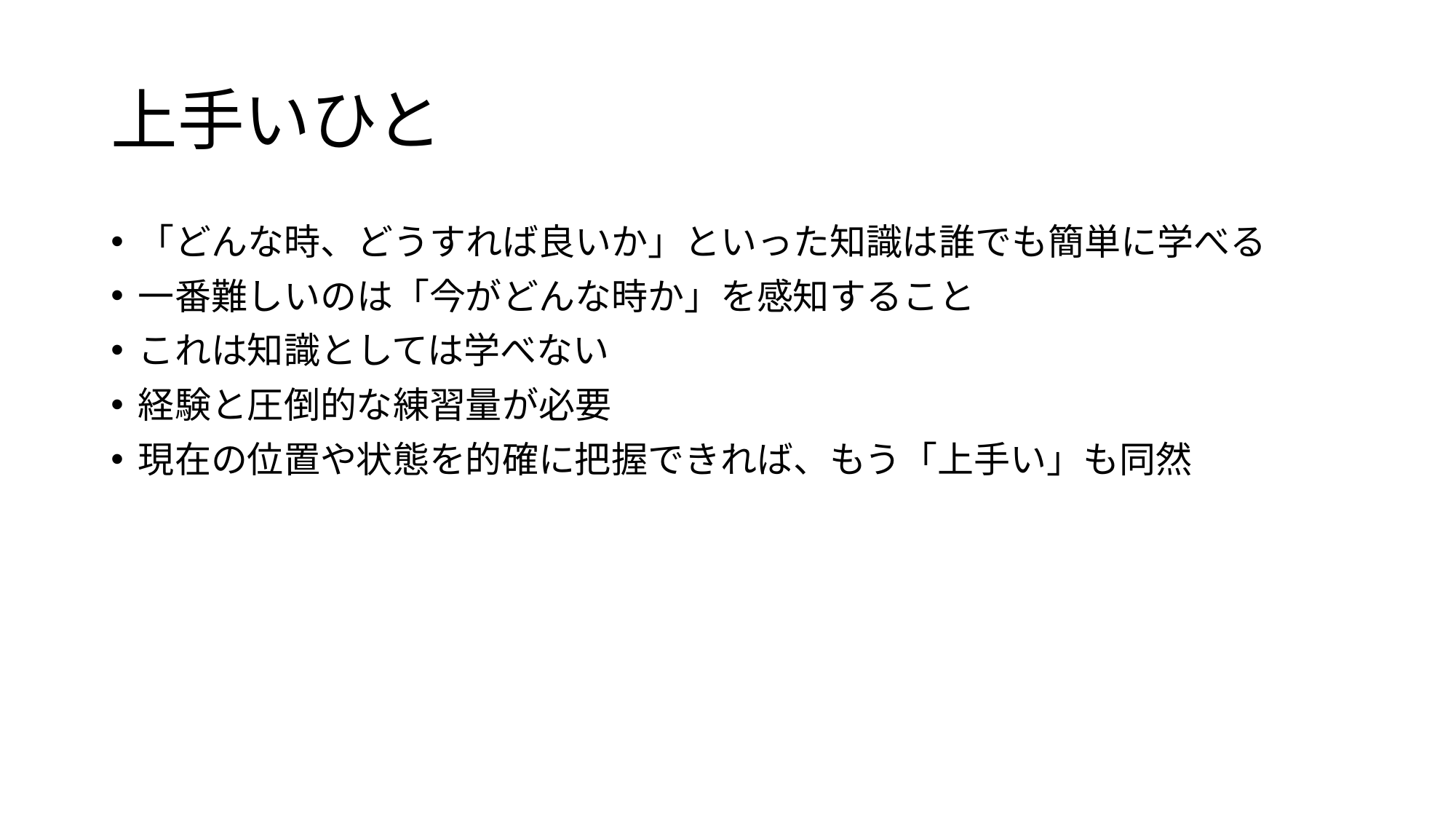

# 上手いひと
「どんな時、どうすれば良いか」といった知識は誰でも簡単に学べる
一番難しいのは「今がどんな時か」を感知すること
これは知識としては学べない
経験と圧倒的な練習量が必要
現在の位置や状態を的確に把握できれば、もう「上手い」も同然